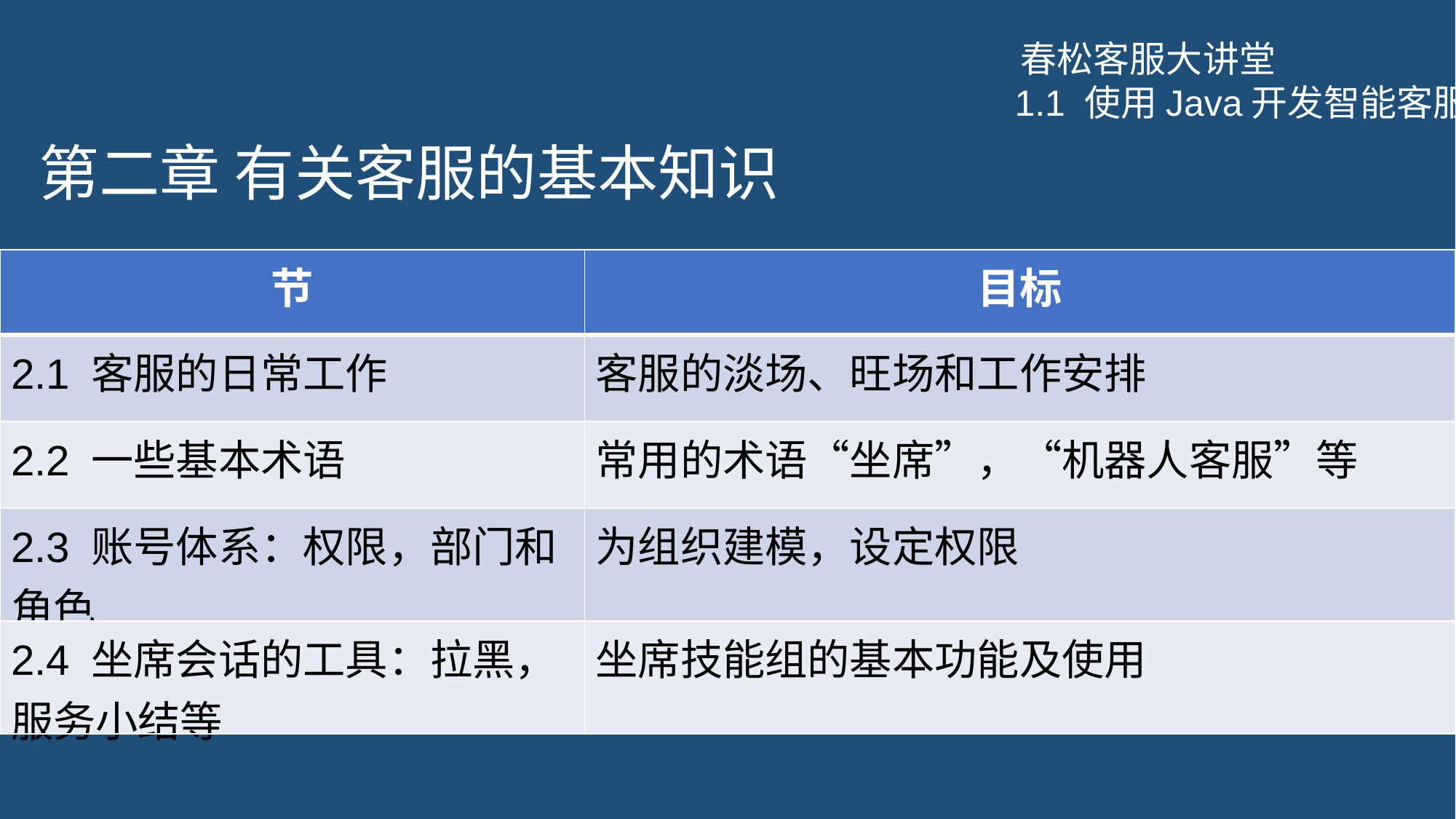

春松客服大讲堂
1.1 使用Java开发智能客服
第二章 有关客服的基本知识
| 节 | 目标 |
| --- | --- |
| 2.1 客服的日常工作 | 客服的淡场、旺场和工作安排 |
| 2.2 一些基本术语 | 常用的术语“坐席”，“机器人客服”等 |
| 2.3 账号体系：权限，部门和角色 | 为组织建模，设定权限 |
| 2.4 坐席会话的工具：拉黑，服务小结等 | 坐席技能组的基本功能及使用 |